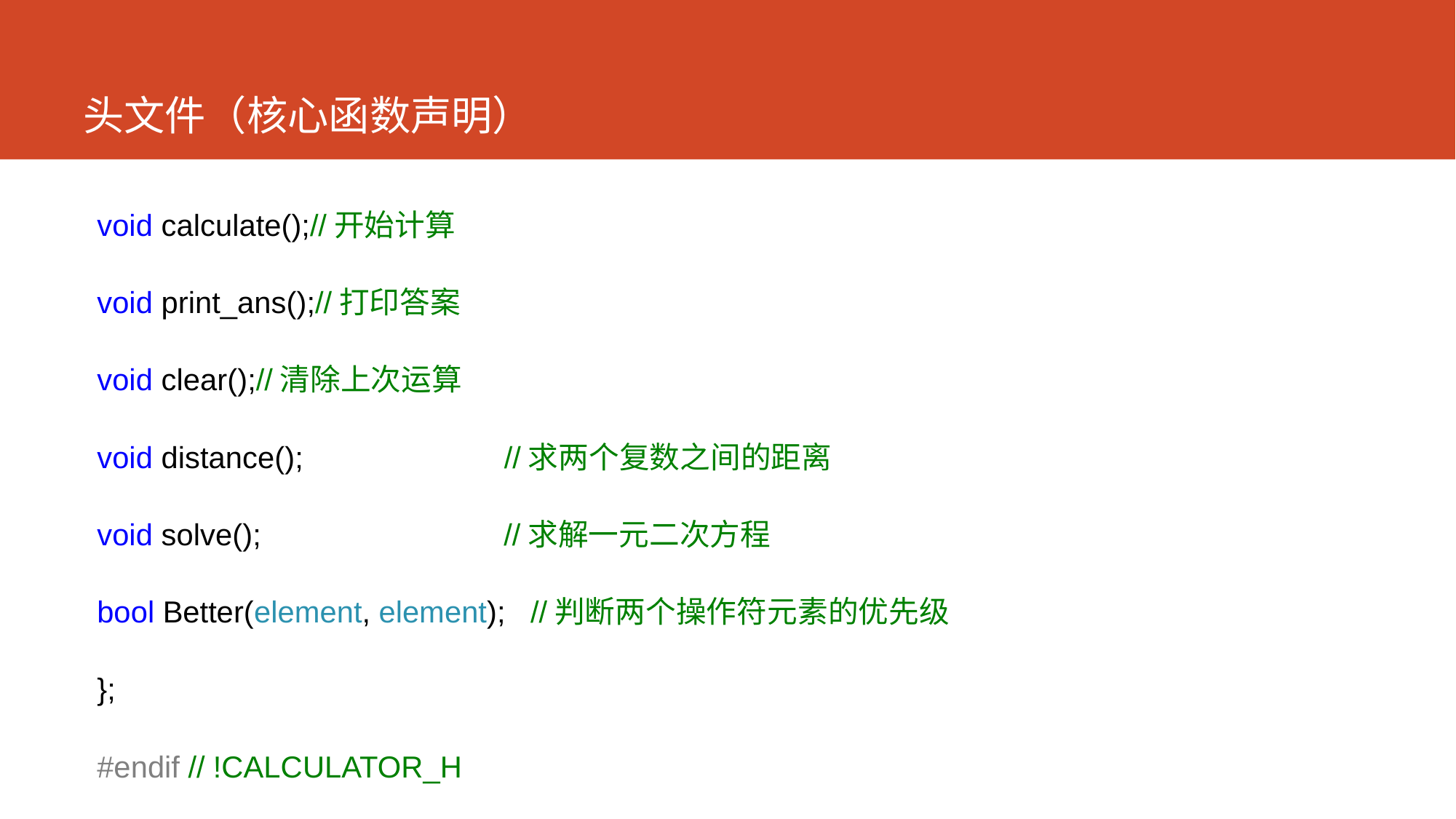

# 头文件（核心函数声明）
void calculate();//开始计算
void print_ans();//打印答案
void clear();//清除上次运算
void distance();                        //求两个复数之间的距离
void solve();                             //求解一元二次方程
bool Better(element, element);   //判断两个操作符元素的优先级
};
#endif // !CALCULATOR_H